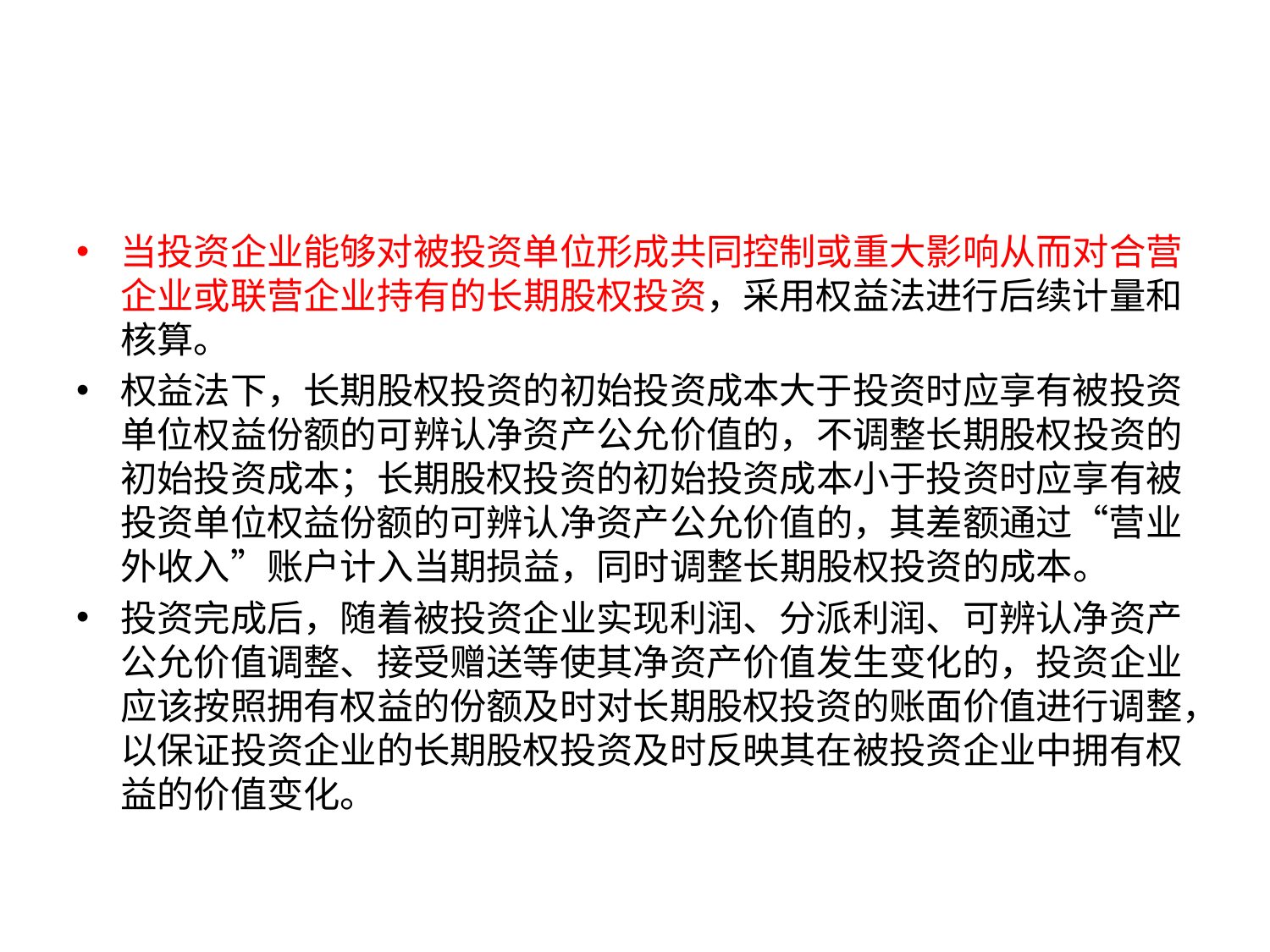

#
当投资企业能够对被投资单位形成共同控制或重大影响从而对合营企业或联营企业持有的长期股权投资，采用权益法进行后续计量和核算。
权益法下，长期股权投资的初始投资成本大于投资时应享有被投资单位权益份额的可辨认净资产公允价值的，不调整长期股权投资的初始投资成本；长期股权投资的初始投资成本小于投资时应享有被投资单位权益份额的可辨认净资产公允价值的，其差额通过“营业外收入”账户计入当期损益，同时调整长期股权投资的成本。
投资完成后，随着被投资企业实现利润、分派利润、可辨认净资产公允价值调整、接受赠送等使其净资产价值发生变化的，投资企业应该按照拥有权益的份额及时对长期股权投资的账面价值进行调整，以保证投资企业的长期股权投资及时反映其在被投资企业中拥有权益的价值变化。